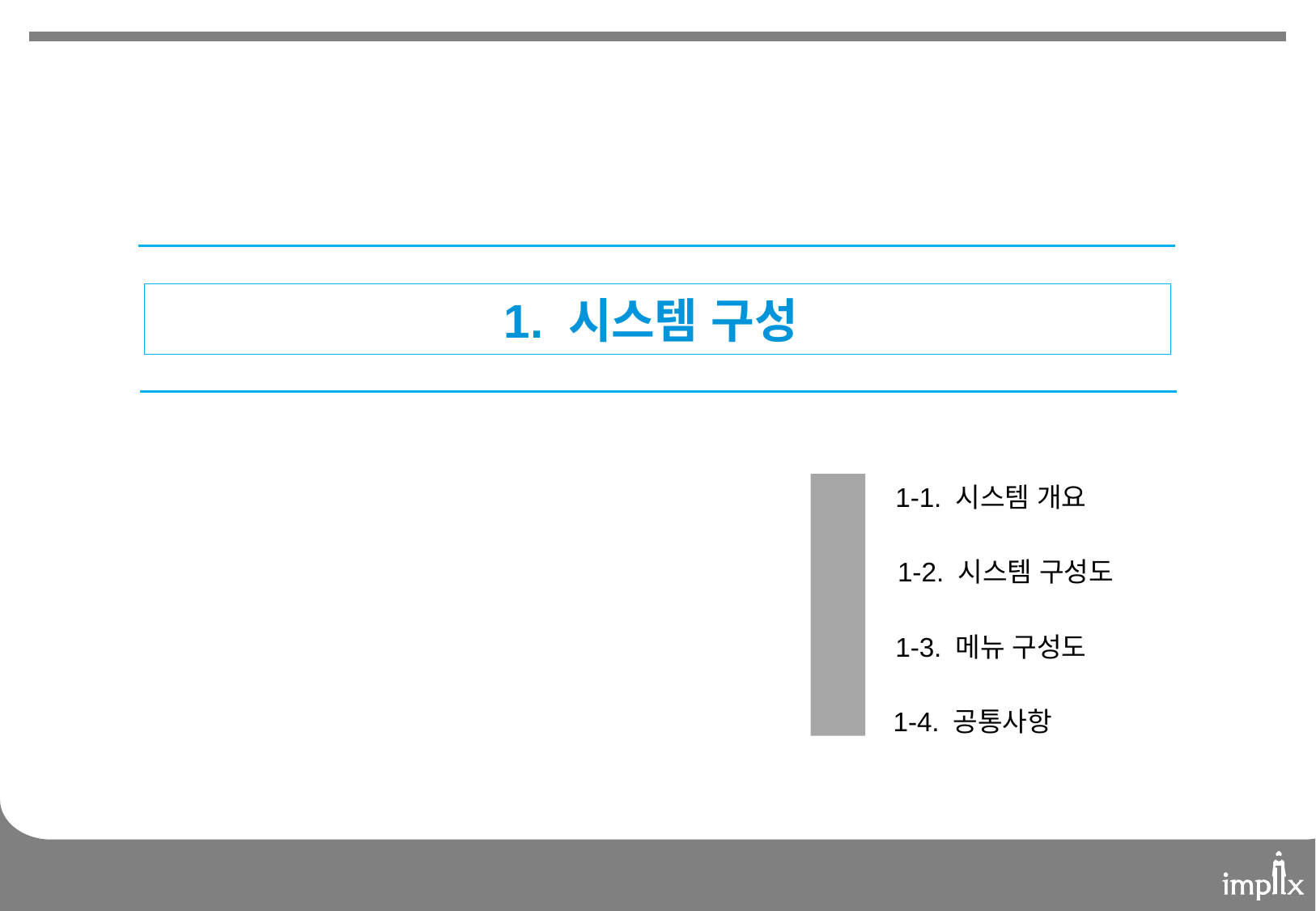

# 1. 시스템 구성

1-1. 시스템 개요
1-2. 시스템 구성도
1-3. 메뉴 구성도
1-4. 공통사항